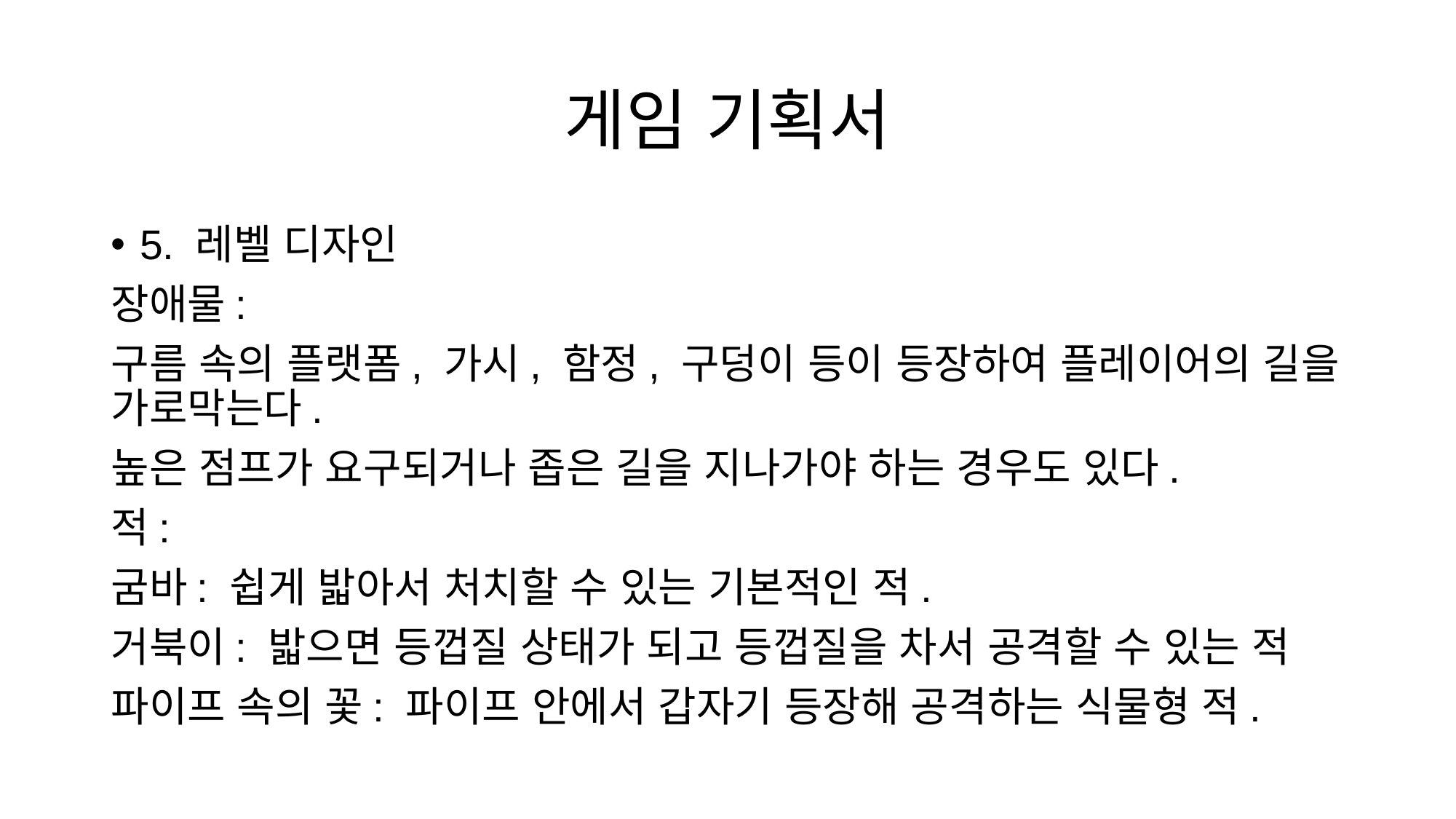

# 게임 기획서
5. 레벨 디자인
장애물:
구름 속의 플랫폼, 가시, 함정, 구덩이 등이 등장하여 플레이어의 길을 가로막는다.
높은 점프가 요구되거나 좁은 길을 지나가야 하는 경우도 있다.
적:
굼바: 쉽게 밟아서 처치할 수 있는 기본적인 적.
거북이: 밟으면 등껍질 상태가 되고 등껍질을 차서 공격할 수 있는 적
파이프 속의 꽃: 파이프 안에서 갑자기 등장해 공격하는 식물형 적.